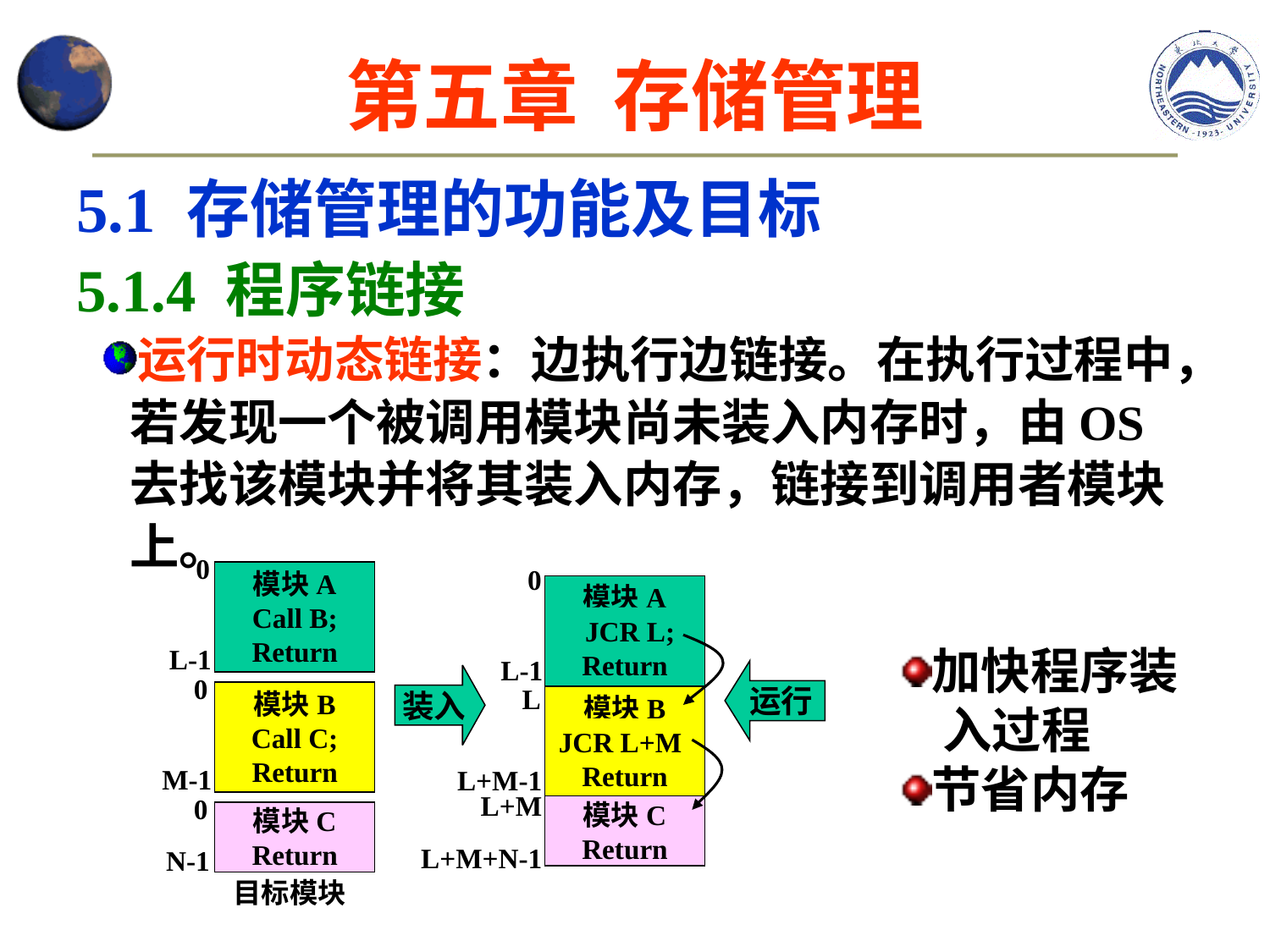

第五章  存储管理
5.1 存储管理的功能及目标
5.1.4 程序链接
运行时动态链接：边执行边链接。在执行过程中，若发现一个被调用模块尚未装入内存时，由OS去找该模块并将其装入内存，链接到调用者模块上。
0
模块A
Call B;
Return
L-1
0
模块B
Call C;
Return
M-1
0
模块C
Return
N-1
目标模块
0
模块A
Call B;
Return
L-1
JCR L;

加快程序装
   入过程
节省内存
运行
装入
L
模块B
Call C;
Return
L+M-1
JCR L+M

L+M
模块C
Return
L+M+N-1